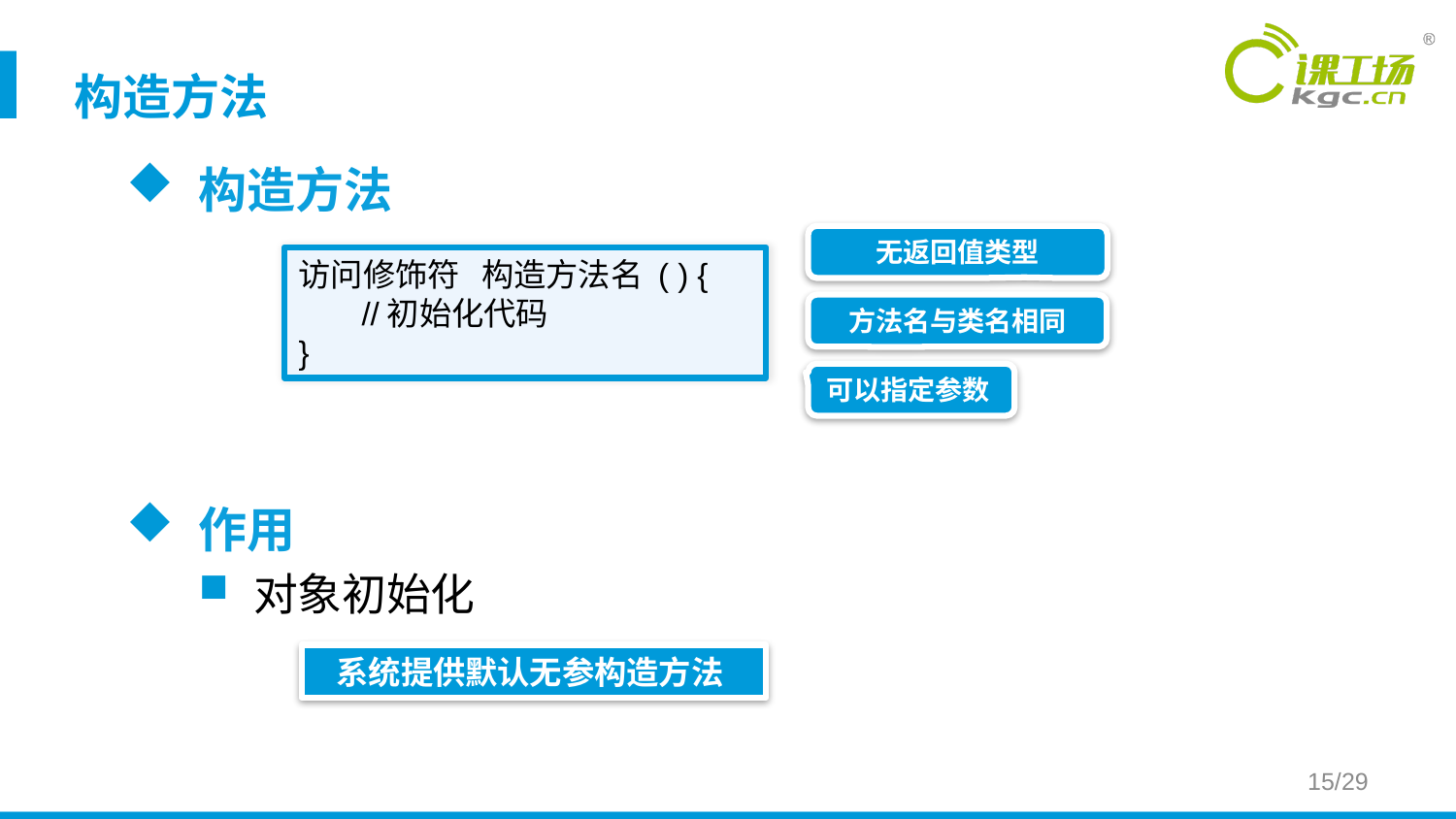

构造方法
构造方法

作用
对象初始化

无返回值类型
访问修饰符   构造方法名 ( ) {
       //初始化代码
}
方法名与类名相同
可以指定参数
系统提供默认无参构造方法
15/29